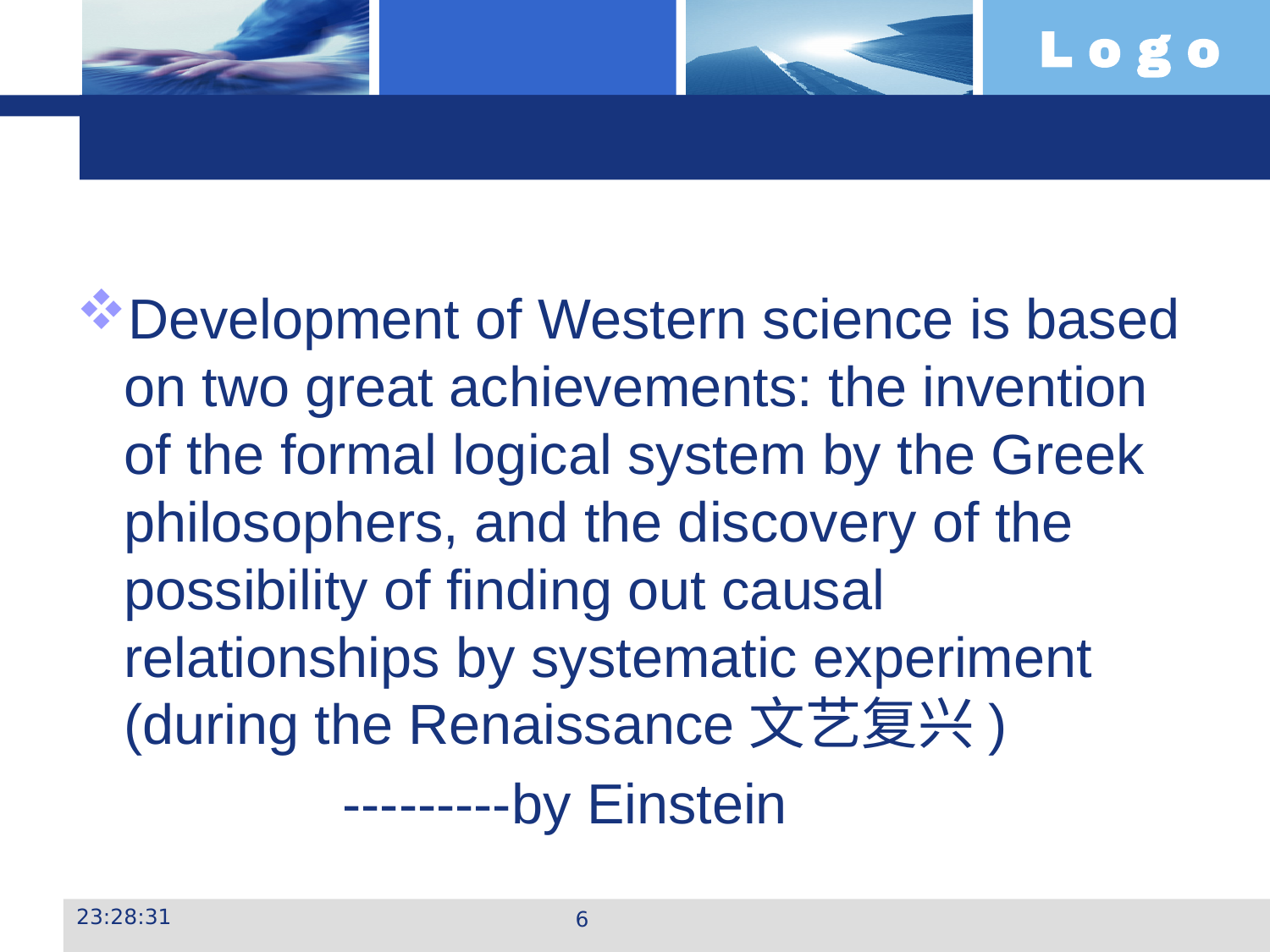

#

Development of Western science is based on two great achievements: the invention of the formal logical system by the Greek philosophers, and the discovery of the possibility of finding out causal relationships by systematic experiment (during the Renaissance文艺复兴)
                 ---------by Einstein
23:28:31
6